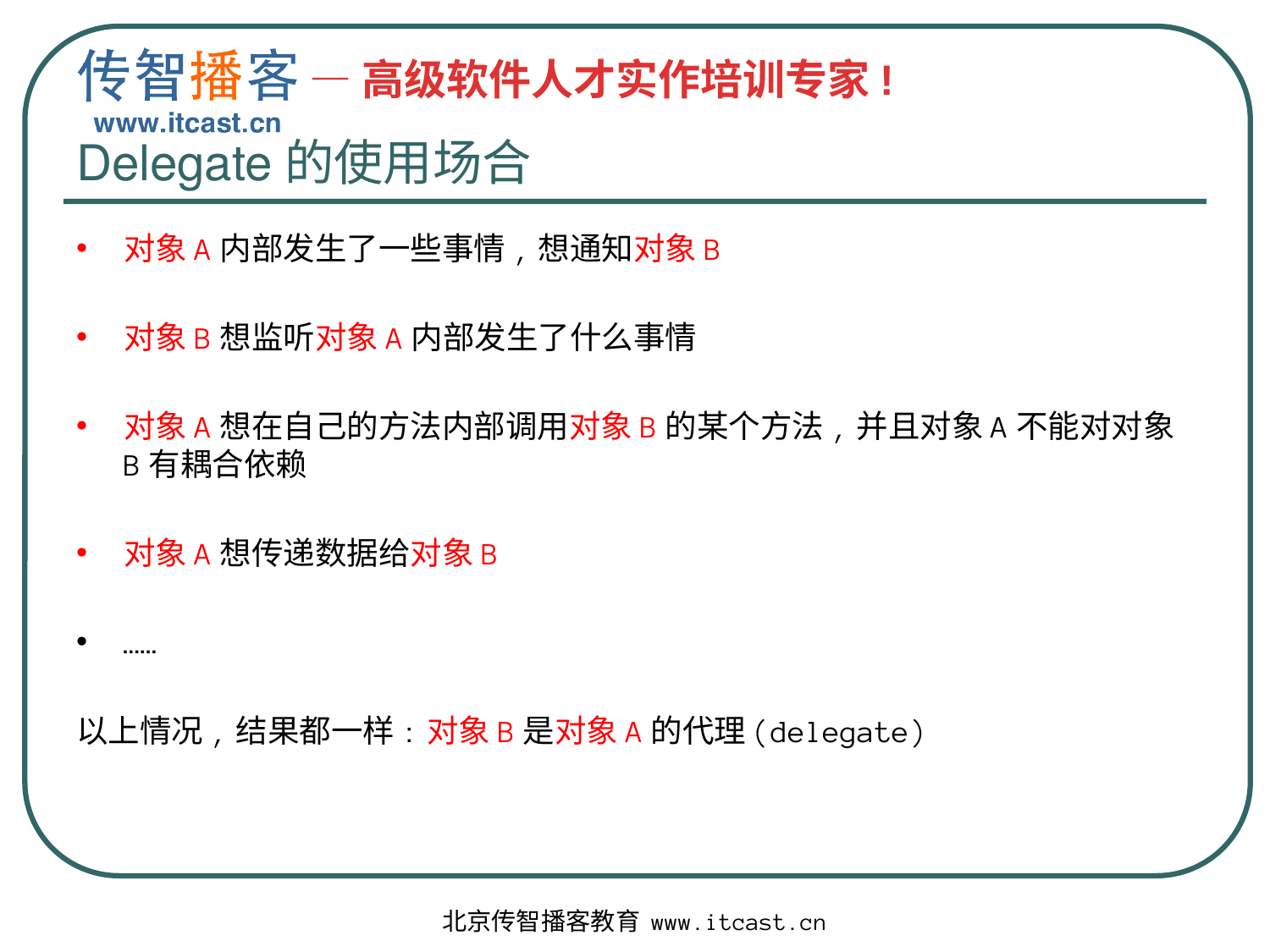

# Delegate的使用场合
对象A内部发生了一些事情,想通知对象B

对象B想监听对象A内部发生了什么事情

对象A想在自己的方法内部调用对象B的某个方法,并且对象A不能对对象B有耦合依赖

对象A想传递数据给对象B

……

以上情况,结果都一样:对象B是对象A的代理(delegate)